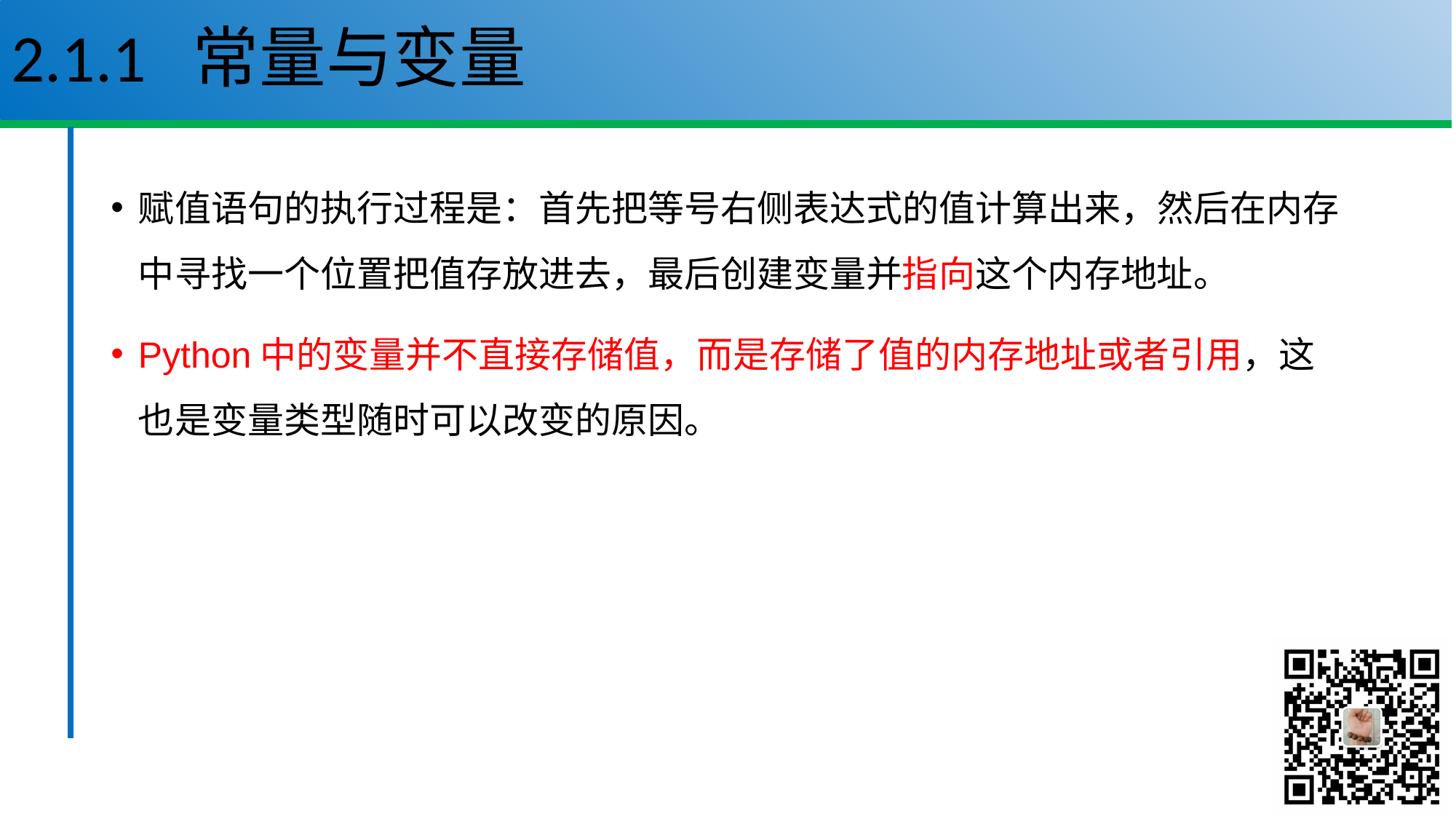

# 2.1.1  常量与变量
赋值语句的执行过程是：首先把等号右侧表达式的值计算出来，然后在内存中寻找一个位置把值存放进去，最后创建变量并指向这个内存地址。
Python中的变量并不直接存储值，而是存储了值的内存地址或者引用，这也是变量类型随时可以改变的原因。
7